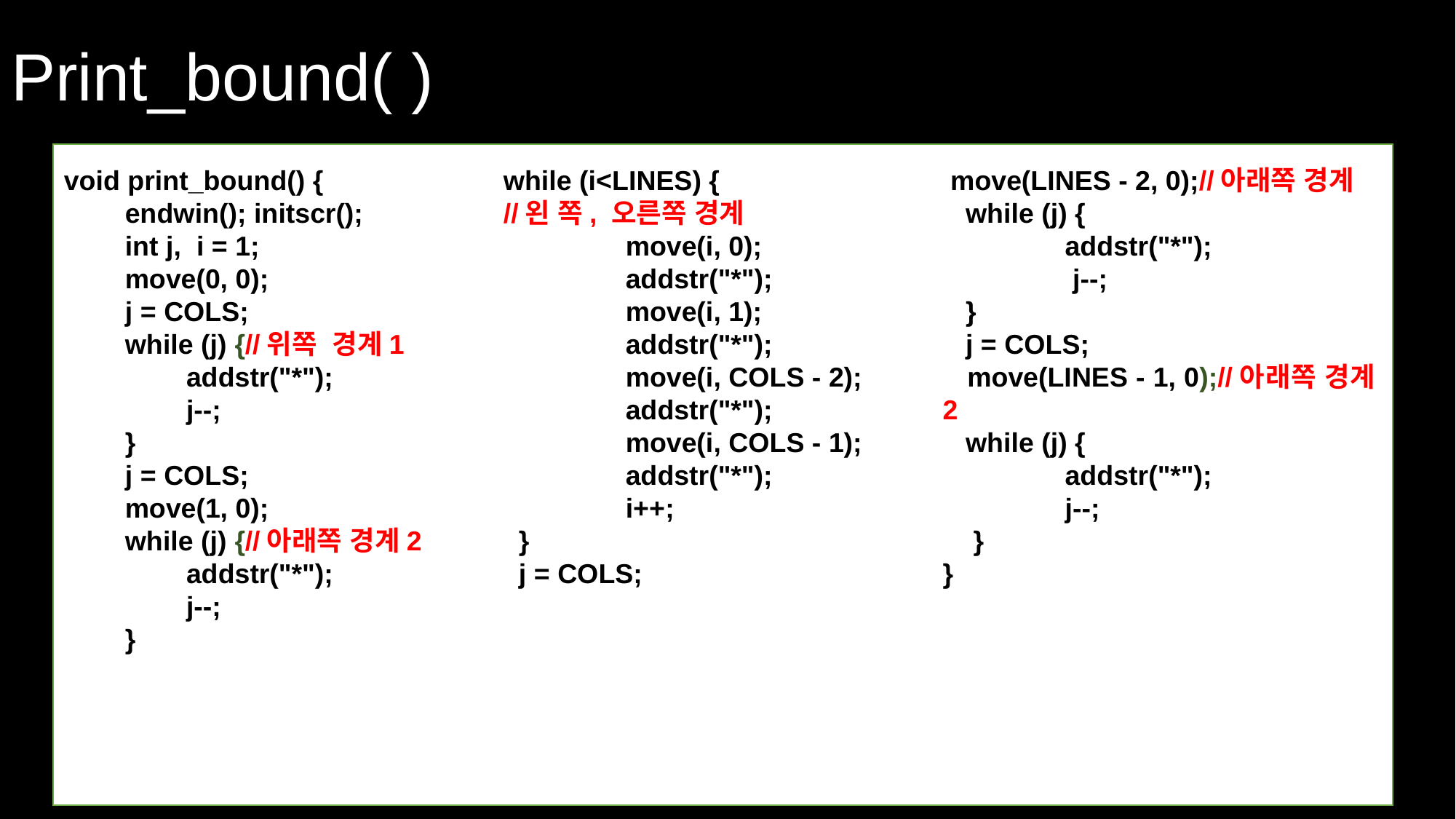

# Print_bound( )
void print_bound() {
        endwin(); initscr();
        int j,  i = 1;
        move(0, 0);
        j = COLS;
        while (j) {//위쪽  경계1
                addstr("*");
                j--;
        }
        j = COLS;
        move(1, 0);
        while (j) {//아래쪽 경계2
                addstr("*");
                j--;
        }

while (i<LINES) {
//왼 쪽, 오른쪽 경계
                move(i, 0);
                addstr("*");
                move(i, 1);
                addstr("*");
                move(i, COLS - 2);
                addstr("*");
                move(i, COLS - 1);
                addstr("*");
                i++;
  }
  j = COLS;

 move(LINES - 2, 0);//아래쪽 경계
   while (j) {
                addstr("*");
                 j--;
   }
   j = COLS;
   move(LINES - 1, 0);//아래쪽 경계2
   while (j) {
                addstr("*");
                j--;
    }
}